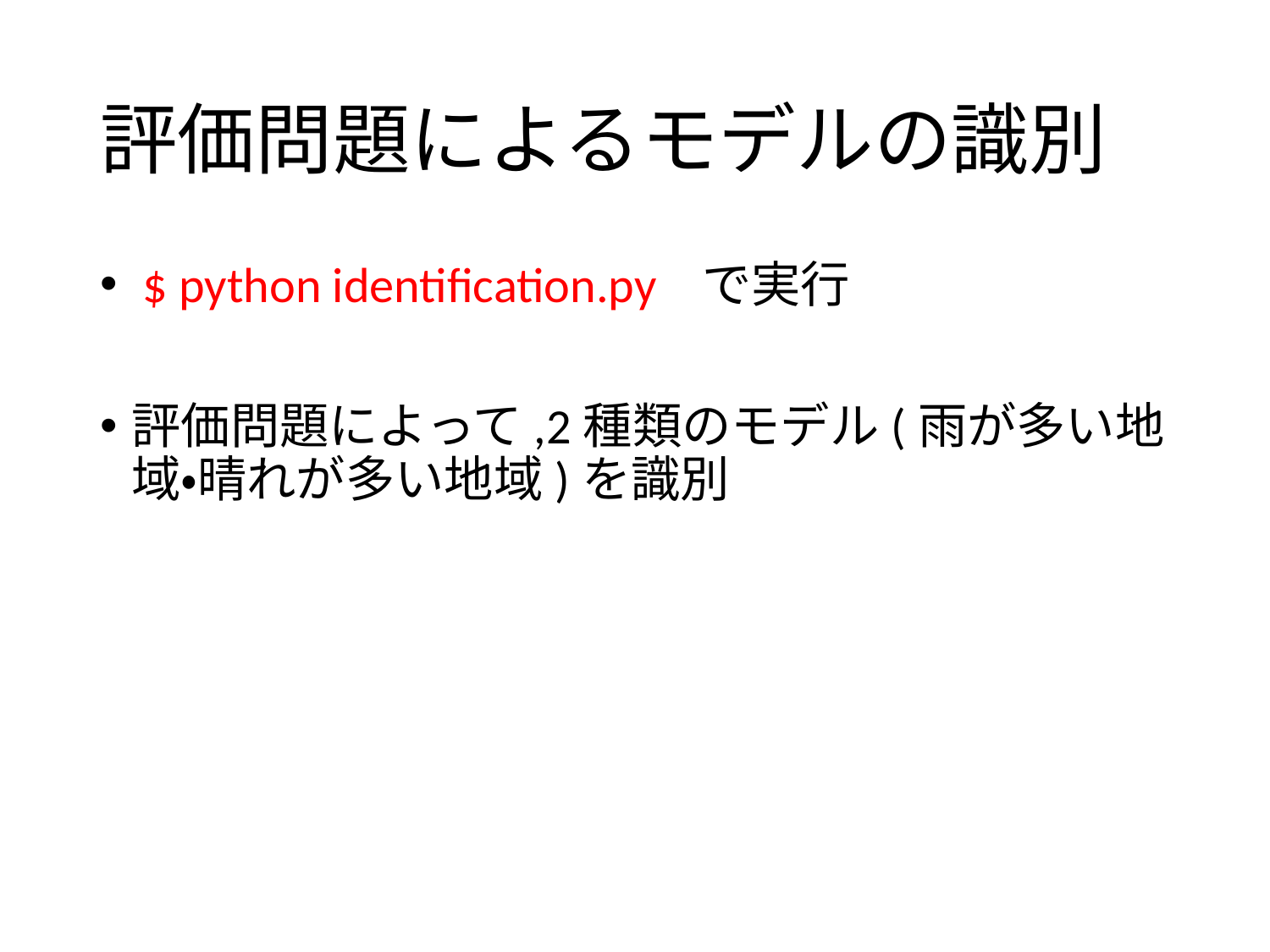

# 評価問題によるモデルの識別
 $ python identification.py   で実行

評価問題によって,2種類のモデル(雨が多い地域・晴れが多い地域)を識別